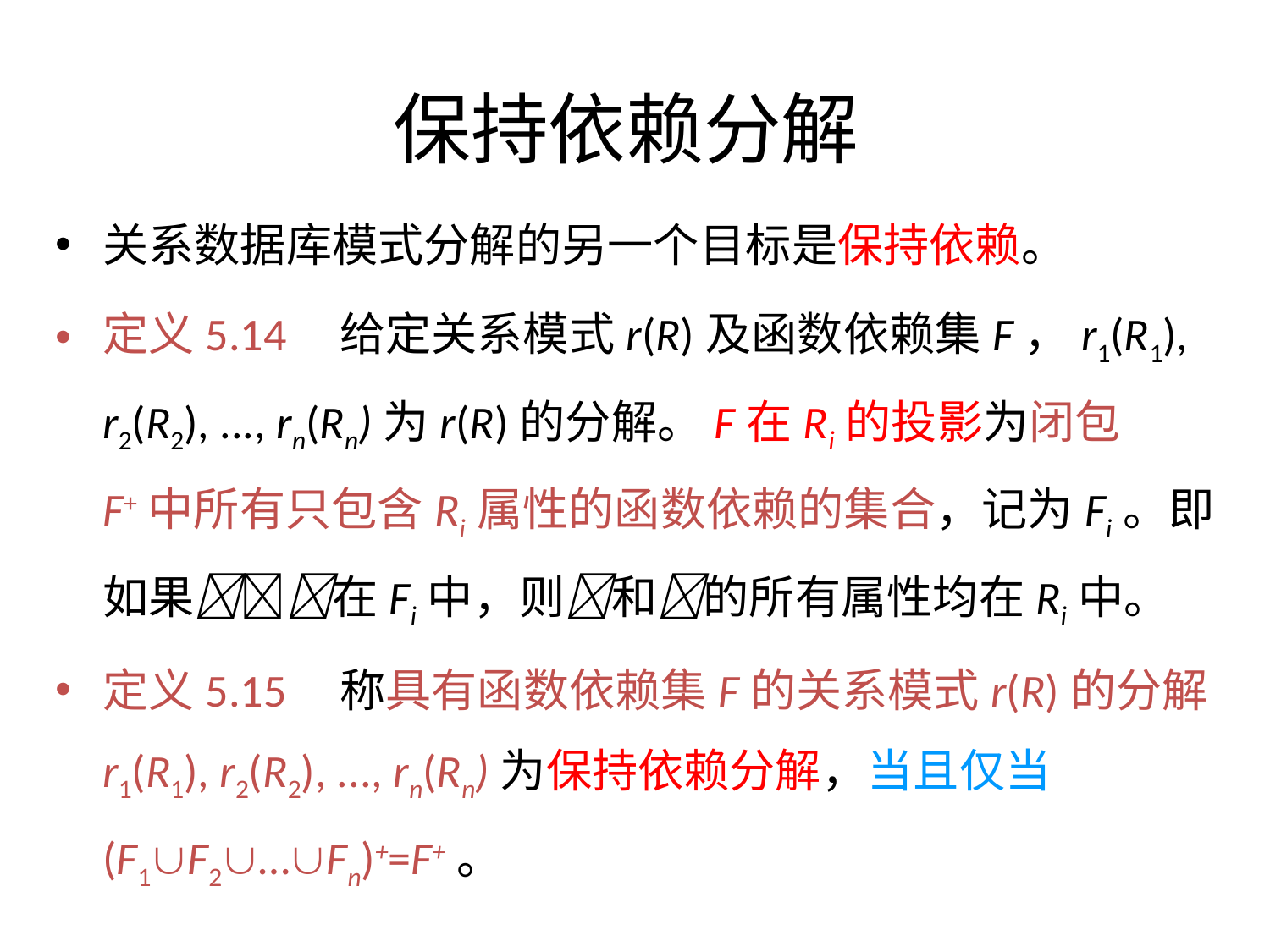

# 保持依赖分解
关系数据库模式分解的另一个目标是保持依赖。
定义5.14    给定关系模式r(R)及函数依赖集F，r1(R1), r2(R2), ..., rn(Rn)为r(R)的分解。F在Ri的投影为闭包F+中所有只包含Ri属性的函数依赖的集合，记为Fi。即如果α→β在Fi中，则α和β的所有属性均在Ri中。
定义5.15    称具有函数依赖集F的关系模式r(R)的分解r1(R1), r2(R2), ..., rn(Rn)为保持依赖分解，当且仅当(F1∪F2∪…∪Fn)+=F+。